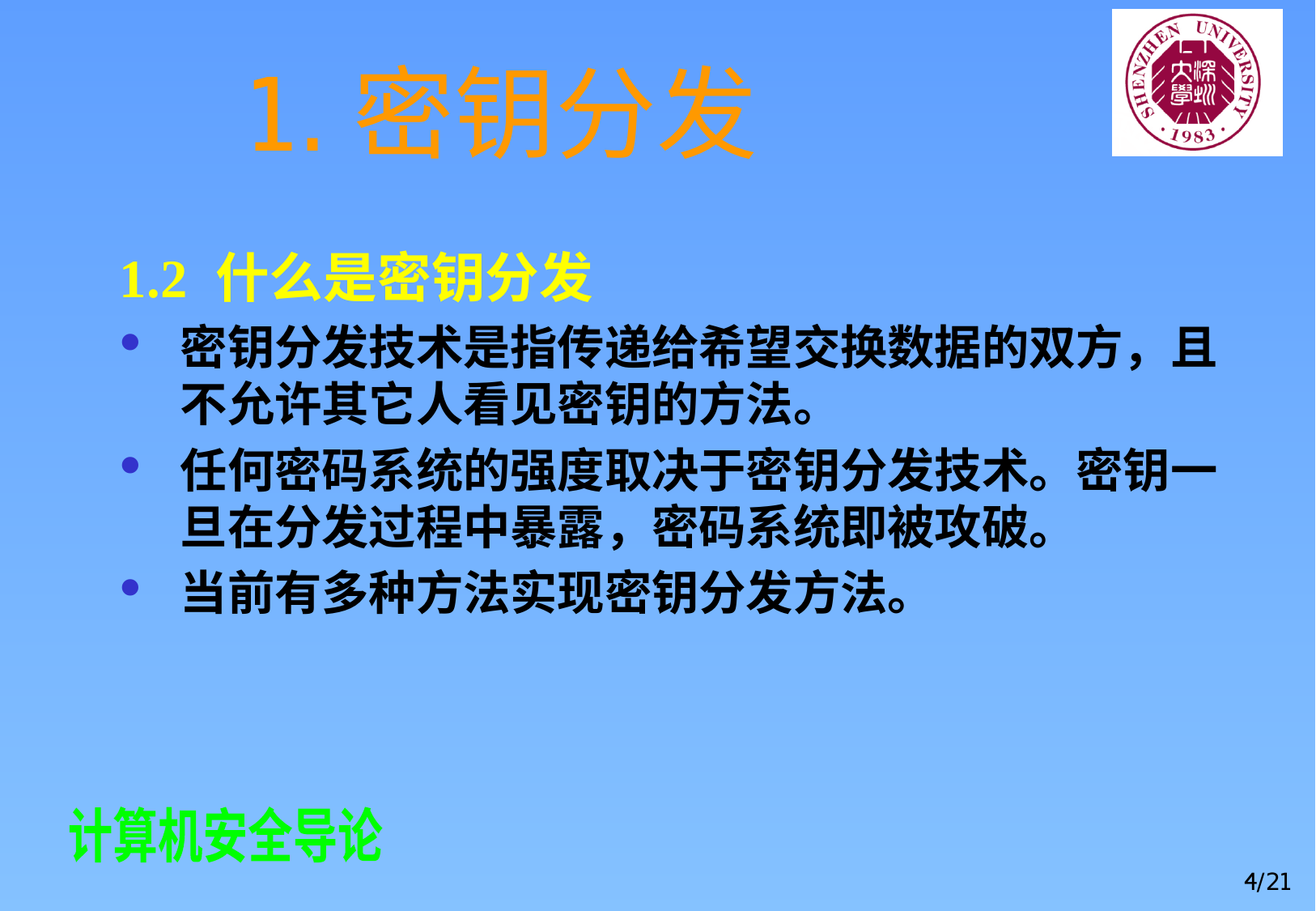

# 1.密钥分发
1.2 什么是密钥分发
密钥分发技术是指传递给希望交换数据的双方，且不允许其它人看见密钥的方法。
任何密码系统的强度取决于密钥分发技术。密钥一旦在分发过程中暴露，密码系统即被攻破。
当前有多种方法实现密钥分发方法。

4/21